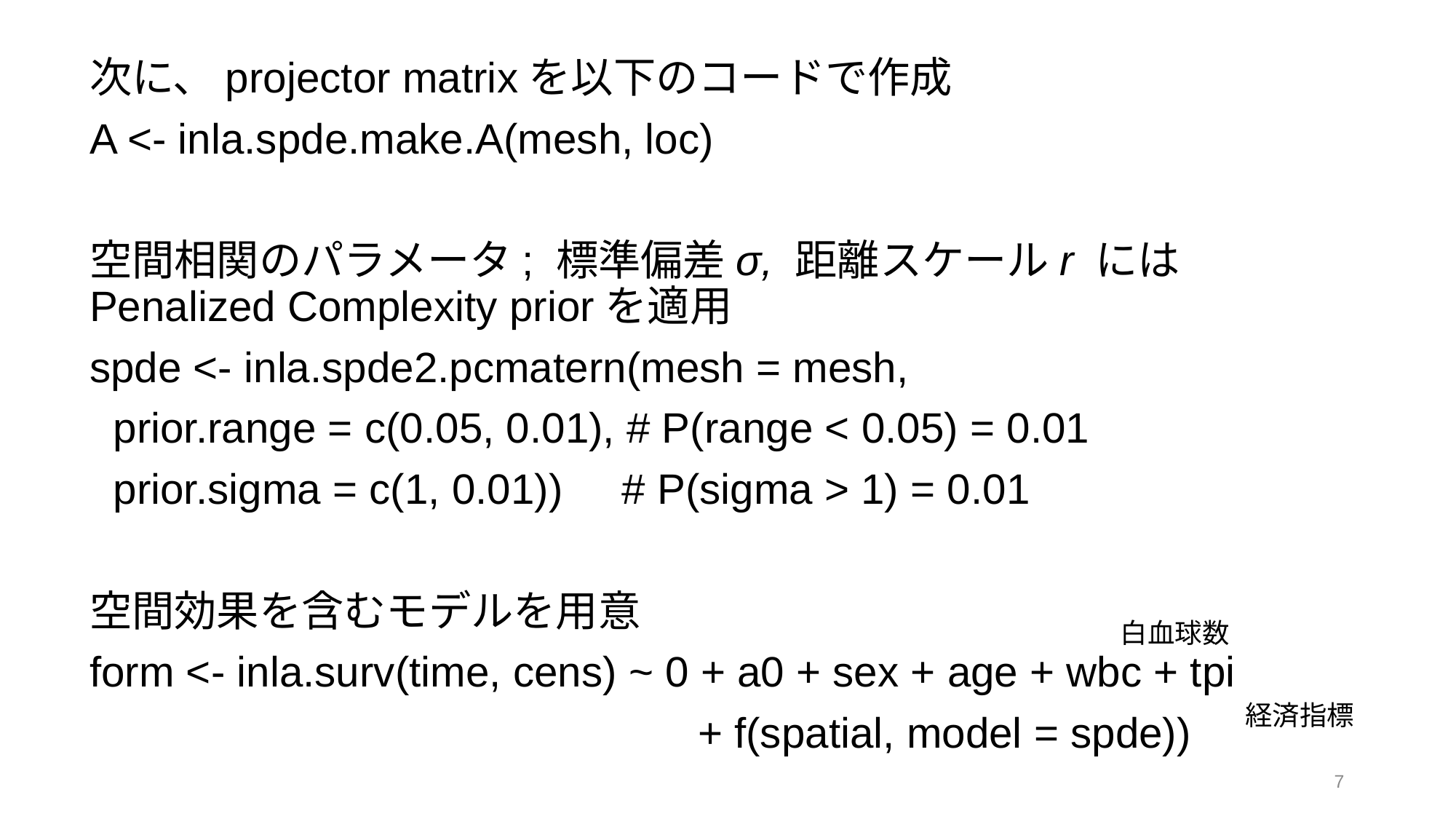

次に、projector matrixを以下のコードで作成
A <- inla.spde.make.A(mesh, loc)

空間相関のパラメータ; 標準偏差σ, 距離スケールr にはPenalized Complexity priorを適用
spde <- inla.spde2.pcmatern(mesh = mesh,
  prior.range = c(0.05, 0.01), # P(range < 0.05) = 0.01
  prior.sigma = c(1, 0.01))     # P(sigma > 1) = 0.01

空間効果を含むモデルを用意
form <- inla.surv(time, cens) ~ 0 + a0 + sex + age + wbc + tpi
　　　　　　　　　　　　　     + f(spatial, model = spde))
白血球数
経済指標
7